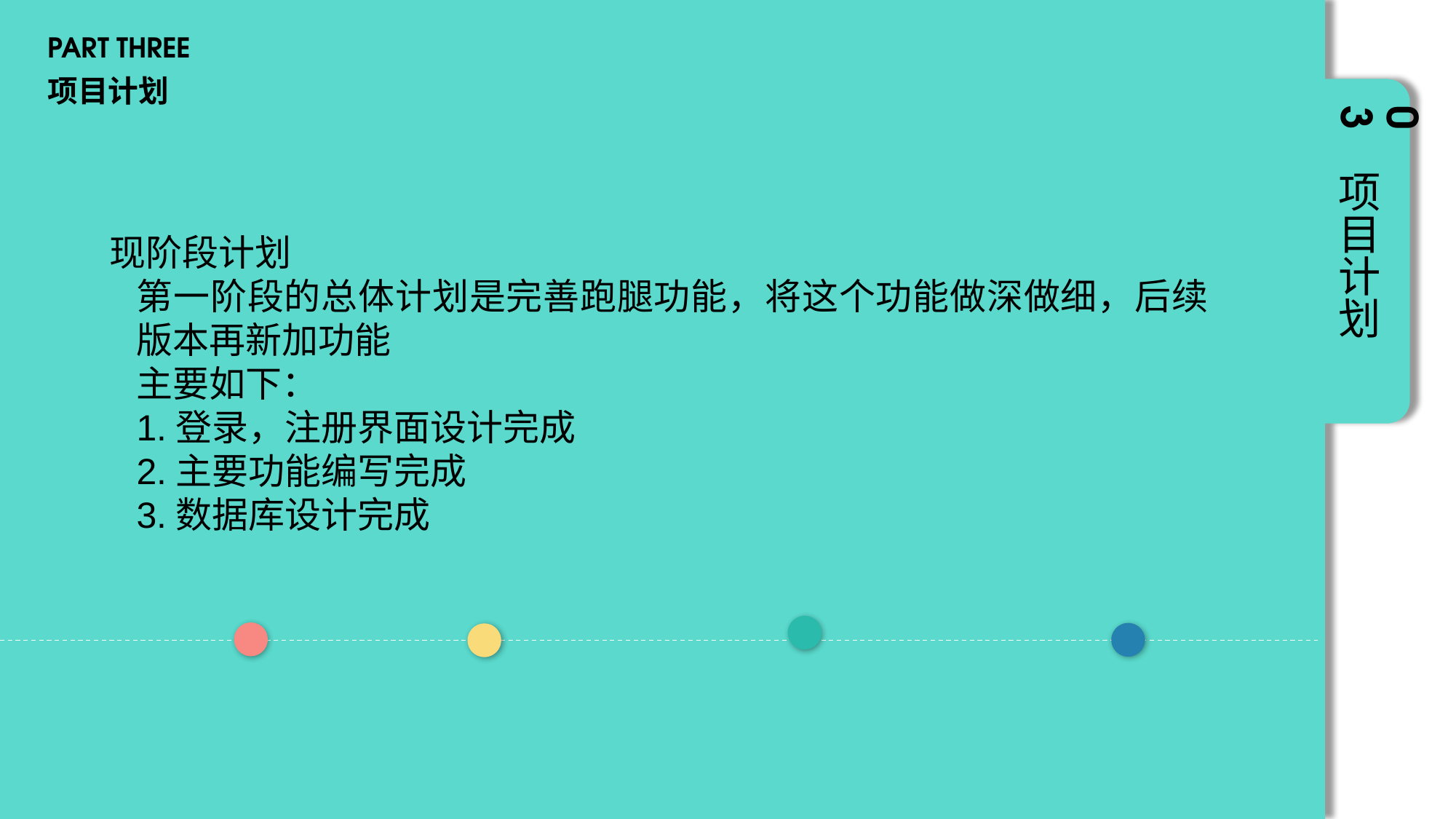

PART THREE
项目计划
03
项目计划
现阶段计划
第一阶段的总体计划是完善跑腿功能，将这个功能做深做细，后续版本再新加功能
主要如下：
1.登录，注册界面设计完成
2.主要功能编写完成
3.数据库设计完成